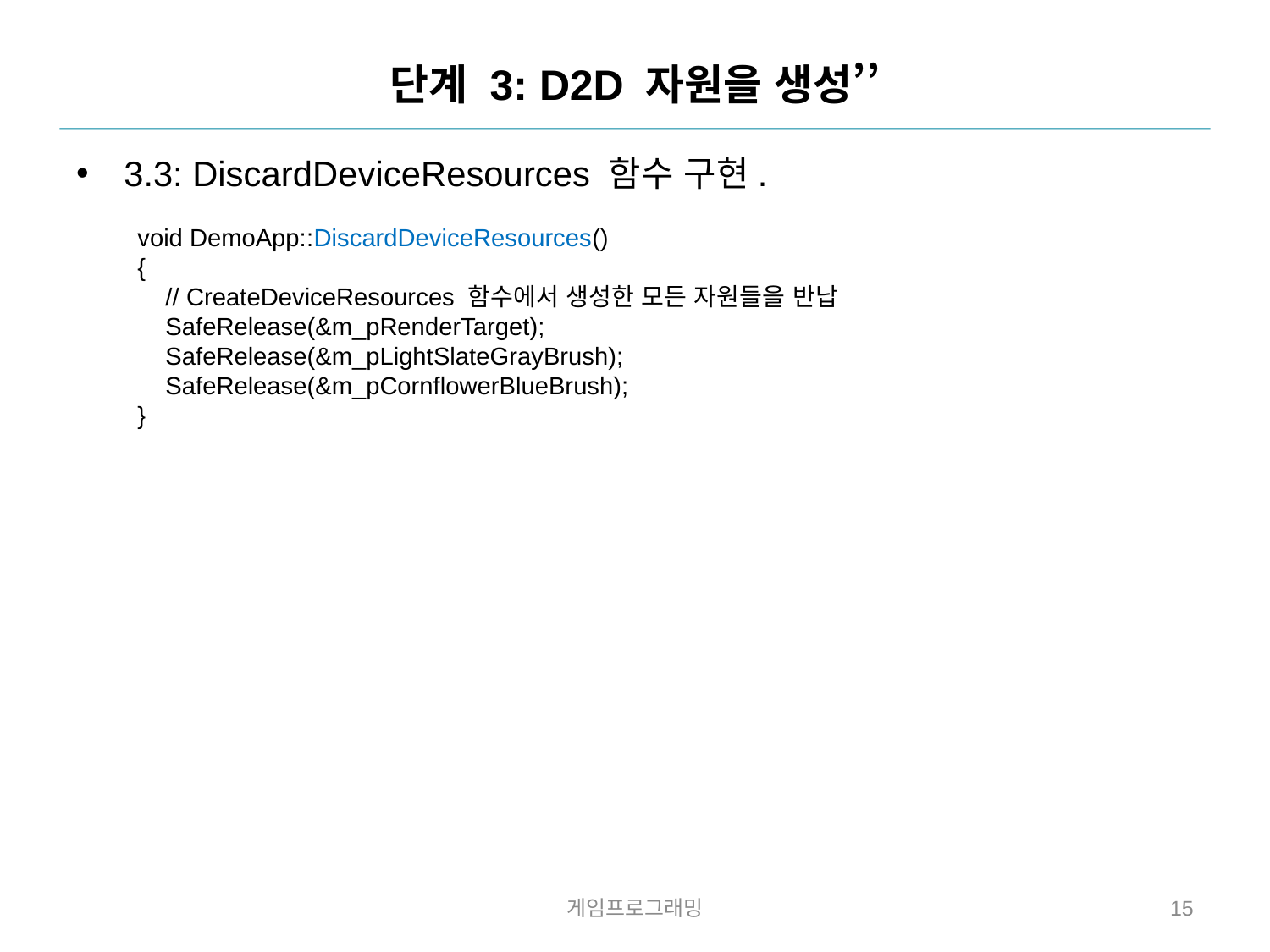

# 단계 3: D2D 자원을 생성’’
3.3: DiscardDeviceResources 함수 구현.

void DemoApp::DiscardDeviceResources()
{
    // CreateDeviceResources 함수에서 생성한 모든 자원들을 반납
    SafeRelease(&m_pRenderTarget);
    SafeRelease(&m_pLightSlateGrayBrush);
    SafeRelease(&m_pCornflowerBlueBrush);
}
게임프로그래밍
15